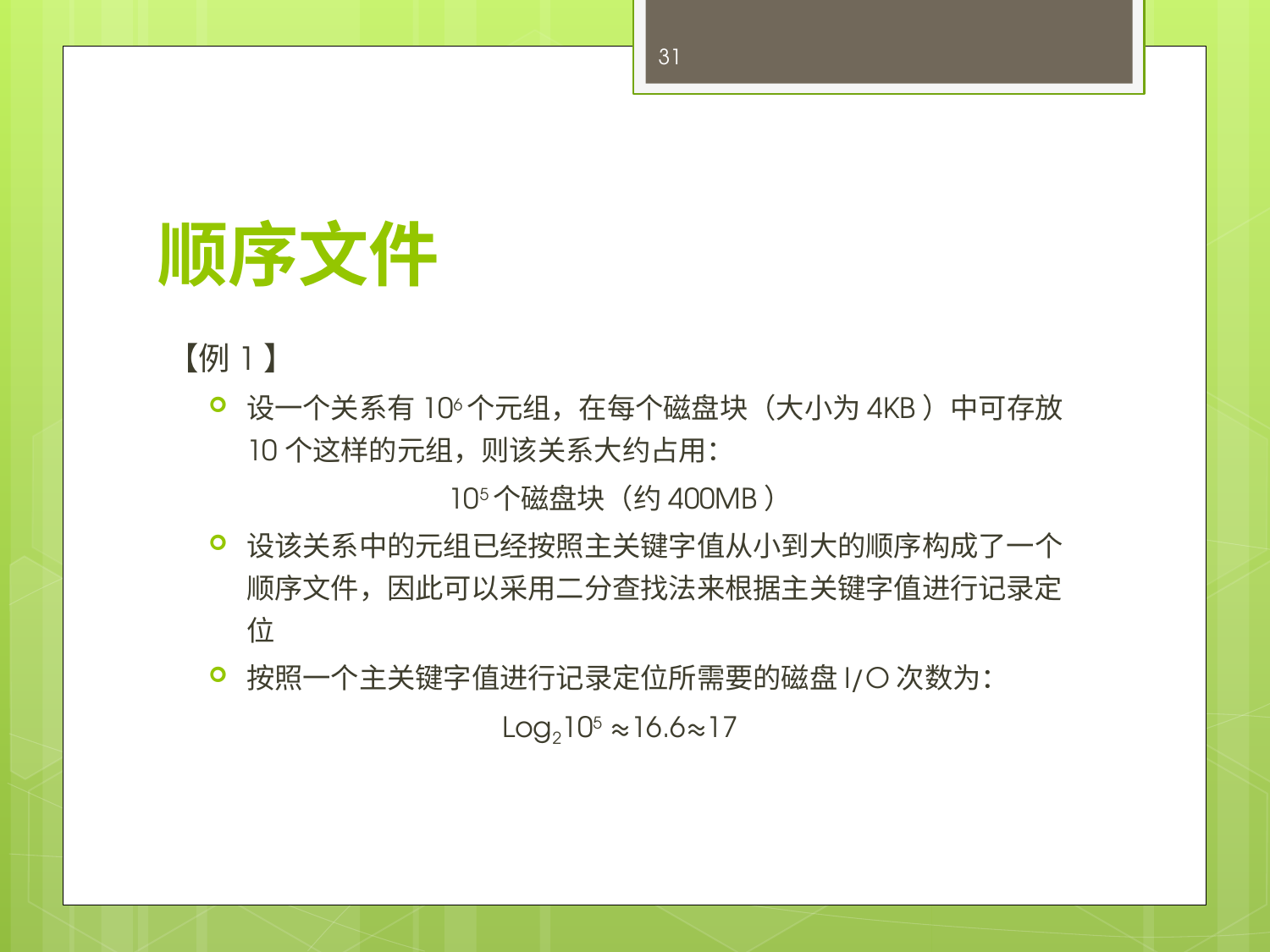

31
# 顺序文件
【例1】
设一个关系有106个元组，在每个磁盘块（大小为4KB）中可存放10个这样的元组，则该关系大约占用：
105个磁盘块（约400MB）
设该关系中的元组已经按照主关键字值从小到大的顺序构成了一个顺序文件，因此可以采用二分查找法来根据主关键字值进行记录定位
按照一个主关键字值进行记录定位所需要的磁盘I/O次数为：
Log2105 ≈16.6≈17